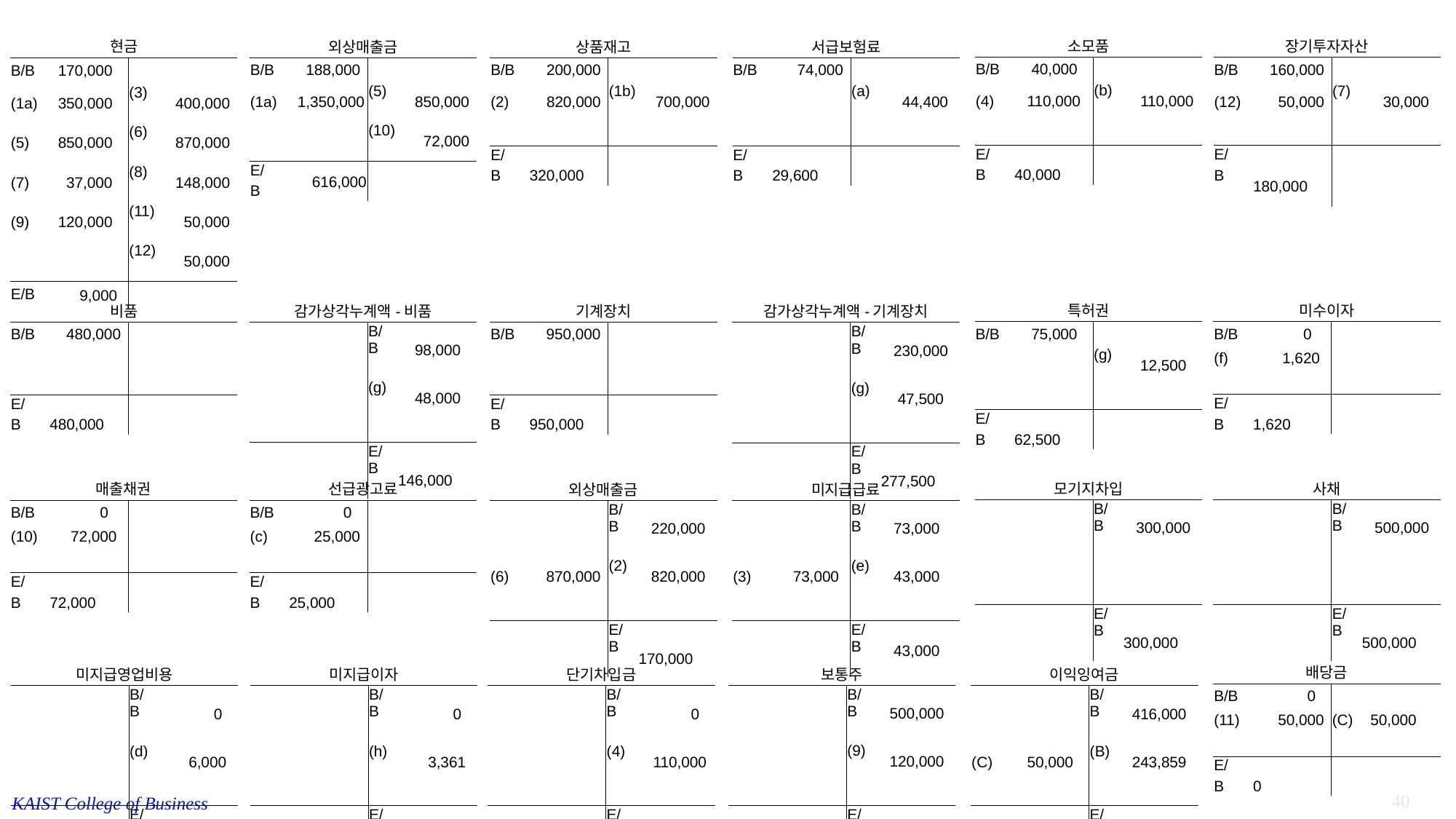

| 현금 |  |  |  |
| --- | --- | --- | --- |
| B/B | 170,000 |  |  |
| (1a) | 350,000 | (3) | 400,000 |
| (5) | 850,000 | (6) | 870,000 |
| (7) | 37,000 | (8) | 148,000 |
| (9) | 120,000 | (11) | 50,000 |
|  |  | (12) | 50,000 |
| E/B | 9,000 |  |  |
| 소모품 |  |  |  |
| --- | --- | --- | --- |
| B/B | 40,000 |  |  |
| (4) | 110,000 | (b) | 110,000 |
|  |  |  |  |
| E/B | 40,000 |  |  |
| 장기투자자산 |  |  |  |
| --- | --- | --- | --- |
| B/B | 160,000 |  |  |
| (12) | 50,000 | (7) | 30,000 |
|  |  |  |  |
| E/B | 180,000 |  |  |
| 외상매출금 |  |  |  |
| --- | --- | --- | --- |
| B/B | 188,000 |  |  |
| (1a) | 1,350,000 | (5) | 850,000 |
|  |  | (10) | 72,000 |
| E/B | 616,000 |  |  |
| 상품재고 |  |  |  |
| --- | --- | --- | --- |
| B/B | 200,000 |  |  |
| (2) | 820,000 | (1b) | 700,000 |
|  |  |  |  |
| E/B | 320,000 |  |  |
| 서급보험료 |  |  |  |
| --- | --- | --- | --- |
| B/B | 74,000 |  |  |
|  |  | (a) | 44,400 |
|  |  |  |  |
| E/B | 29,600 |  |  |
| 특허권 |  |  |  |
| --- | --- | --- | --- |
| B/B | 75,000 |  |  |
|  |  | (g) | 12,500 |
|  |  |  |  |
| E/B | 62,500 |  |  |
| 미수이자 |  |  |  |
| --- | --- | --- | --- |
| B/B | 0 |  |  |
| (f) | 1,620 |  |  |
|  |  |  |  |
| E/B | 1,620 |  |  |
| 비품 |  |  |  |
| --- | --- | --- | --- |
| B/B | 480,000 |  |  |
|  |  |  |  |
|  |  |  |  |
| E/B | 480,000 |  |  |
| 감가상각누계액-비품 |  |  |  |
| --- | --- | --- | --- |
|  |  | B/B | 98,000 |
|  |  | (g) | 48,000 |
|  |  |  |  |
|  |  | E/B | 146,000 |
| 기계장치 |  |  |  |
| --- | --- | --- | --- |
| B/B | 950,000 |  |  |
|  |  |  |  |
|  |  |  |  |
| E/B | 950,000 |  |  |
| 감가상각누계액-기계장치 |  |  |  |
| --- | --- | --- | --- |
|  |  | B/B | 230,000 |
|  |  | (g) | 47,500 |
|  |  |  |  |
|  |  | E/B | 277,500 |
| 모기지차입 |  |  |  |
| --- | --- | --- | --- |
|  |  | B/B | 300,000 |
|  |  |  |  |
|  |  |  |  |
|  |  | E/B | 300,000 |
| 사채 |  |  |  |
| --- | --- | --- | --- |
|  |  | B/B | 500,000 |
|  |  |  |  |
|  |  |  |  |
|  |  | E/B | 500,000 |
| 매출채권 |  |  |  |
| --- | --- | --- | --- |
| B/B | 0 |  |  |
| (10) | 72,000 |  |  |
|  |  |  |  |
| E/B | 72,000 |  |  |
| 선급광고료 |  |  |  |
| --- | --- | --- | --- |
| B/B | 0 |  |  |
| (c) | 25,000 |  |  |
|  |  |  |  |
| E/B | 25,000 |  |  |
| 외상매출금 |  |  |  |
| --- | --- | --- | --- |
|  |  | B/B | 220,000 |
| (6) | 870,000 | (2) | 820,000 |
|  |  |  |  |
|  |  | E/B | 170,000 |
| 미지급급료 |  |  |  |
| --- | --- | --- | --- |
|  |  | B/B | 73,000 |
| (3) | 73,000 | (e) | 43,000 |
|  |  |  |  |
|  |  | E/B | 43,000 |
| 배당금 |  |  |  |
| --- | --- | --- | --- |
| B/B | 0 |  |  |
| (11) | 50,000 | (C) | 50,000 |
|  |  |  |  |
| E/B | 0 |  |  |
| 보통주 |  |  |  |
| --- | --- | --- | --- |
|  |  | B/B | 500,000 |
|  |  | (9) | 120,000 |
|  |  |  |  |
|  |  | E/B | 620,000 |
| 이익잉여금 |  |  |  |
| --- | --- | --- | --- |
|  |  | B/B | 416,000 |
| (C) | 50,000 | (B) | 243,859 |
|  |  |  |  |
|  |  | E/B | 609,859 |
| 미지급영업비용 |  |  |  |
| --- | --- | --- | --- |
|  |  | B/B | 0 |
|  |  | (d) | 6,000 |
|  |  |  |  |
|  |  | E/B | 6,000 |
| 미지급이자 |  |  |  |
| --- | --- | --- | --- |
|  |  | B/B | 0 |
|  |  | (h) | 3,361 |
|  |  |  |  |
|  |  | E/B | 3,361 |
| 단기차입금 |  |  |  |
| --- | --- | --- | --- |
|  |  | B/B | 0 |
|  |  | (4) | 110,000 |
|  |  |  |  |
|  |  | E/B | 110,000 |